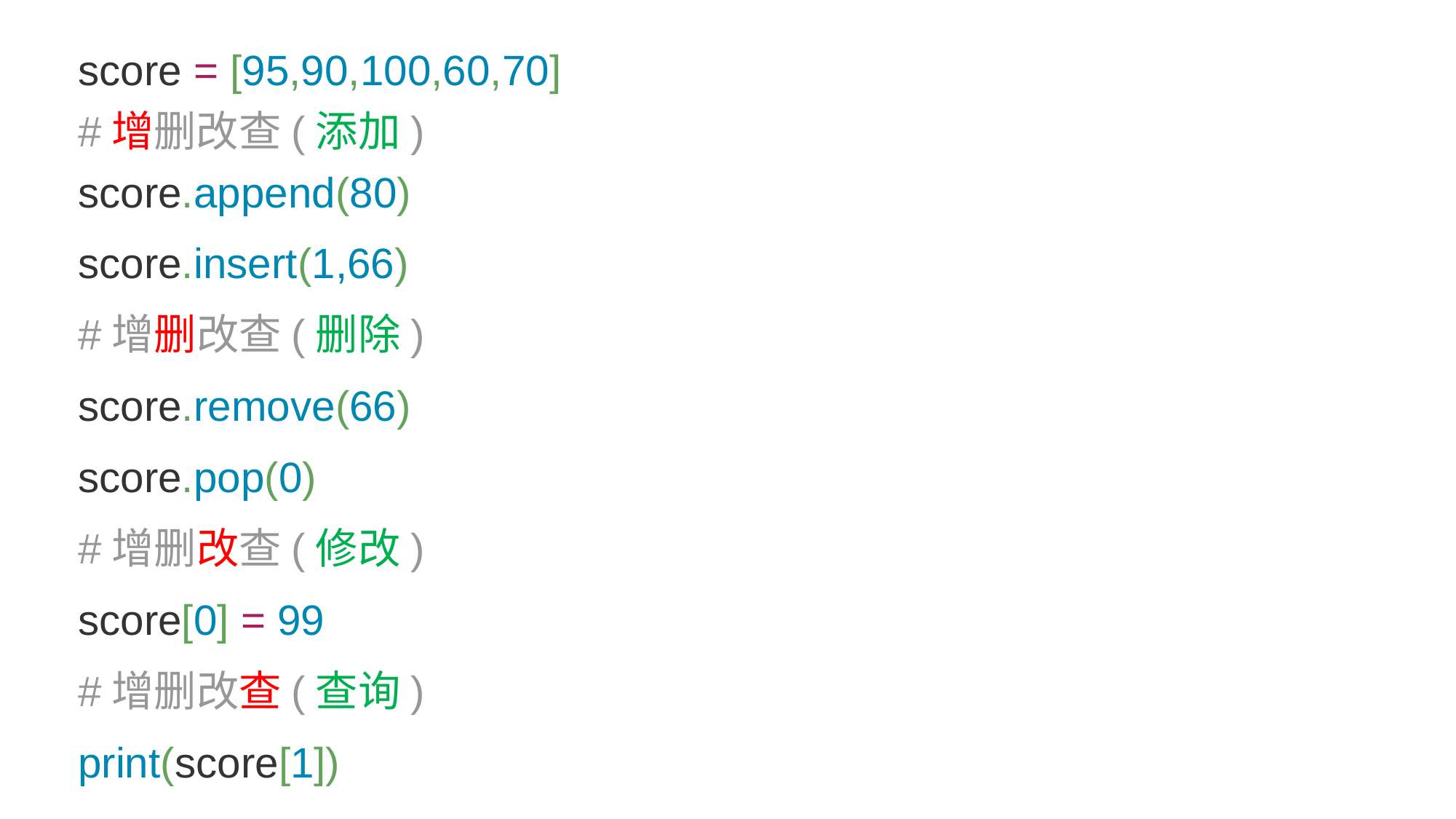

score = [95,90,100,60,70]
#增删改查(添加)
score.append(80)
score.insert(1,66)
#增删改查(删除)
score.remove(66)
score.pop(0)
#增删改查(修改)
score[0] = 99
#增删改查(查询)
print(score[1])